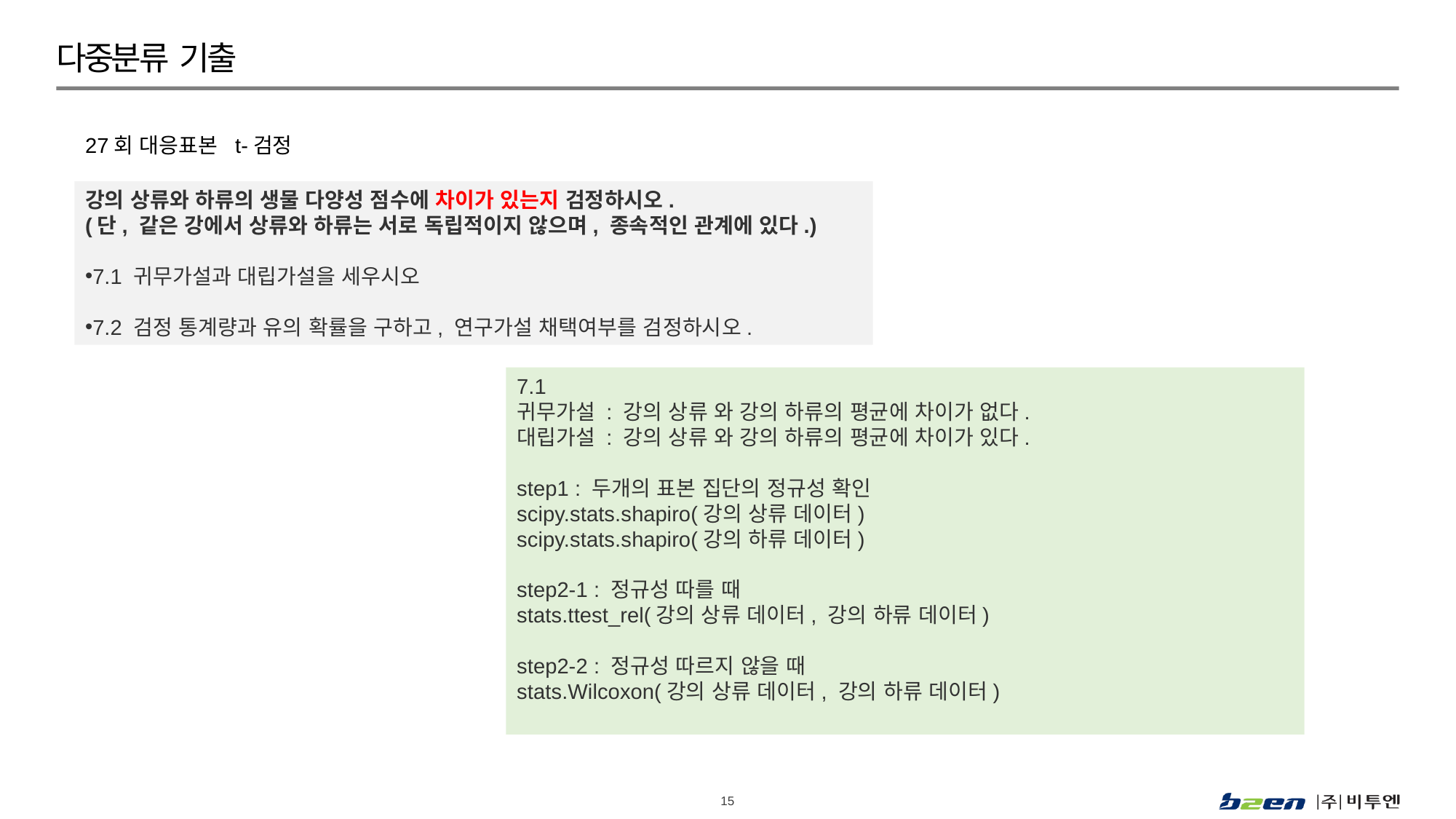

# 다중분류  기출
27회 대응표본  t-검정
강의 상류와 하류의 생물 다양성 점수에 차이가 있는지 검정하시오.
(단, 같은 강에서 상류와 하류는 서로 독립적이지 않으며, 종속적인 관계에 있다.)

7.1 귀무가설과 대립가설을 세우시오

7.2 검정 통계량과 유의 확률을 구하고, 연구가설 채택여부를 검정하시오.
7.1
귀무가설 : 강의 상류 와 강의 하류의 평균에 차이가 없다.
대립가설 : 강의 상류 와 강의 하류의 평균에 차이가 있다.

step1 : 두개의 표본 집단의 정규성 확인
scipy.stats.shapiro(강의 상류 데이터)
scipy.stats.shapiro(강의 하류 데이터)

step2-1 : 정규성 따를 때
stats.ttest_rel(강의 상류 데이터, 강의 하류 데이터)

step2-2 : 정규성 따르지 않을 때
stats.Wilcoxon(강의 상류 데이터, 강의 하류 데이터)

15